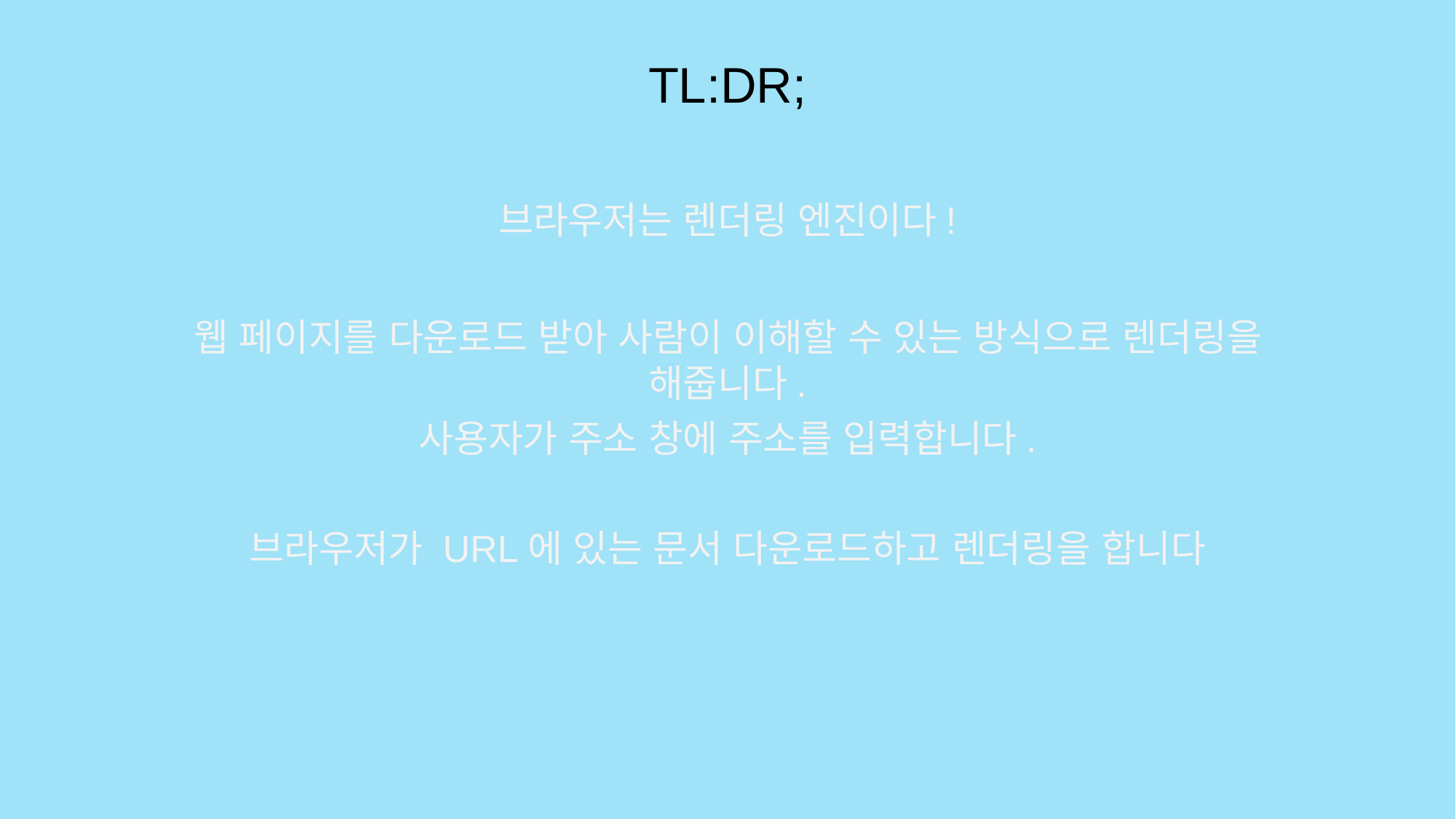

TL:DR;
브라우저는 렌더링 엔진이다!
웹 페이지를 다운로드 받아 사람이 이해할 수 있는 방식으로 렌더링을 해줍니다.
사용자가 주소 창에 주소를 입력합니다.
브라우저가 URL에 있는 문서 다운로드하고 렌더링을 합니다